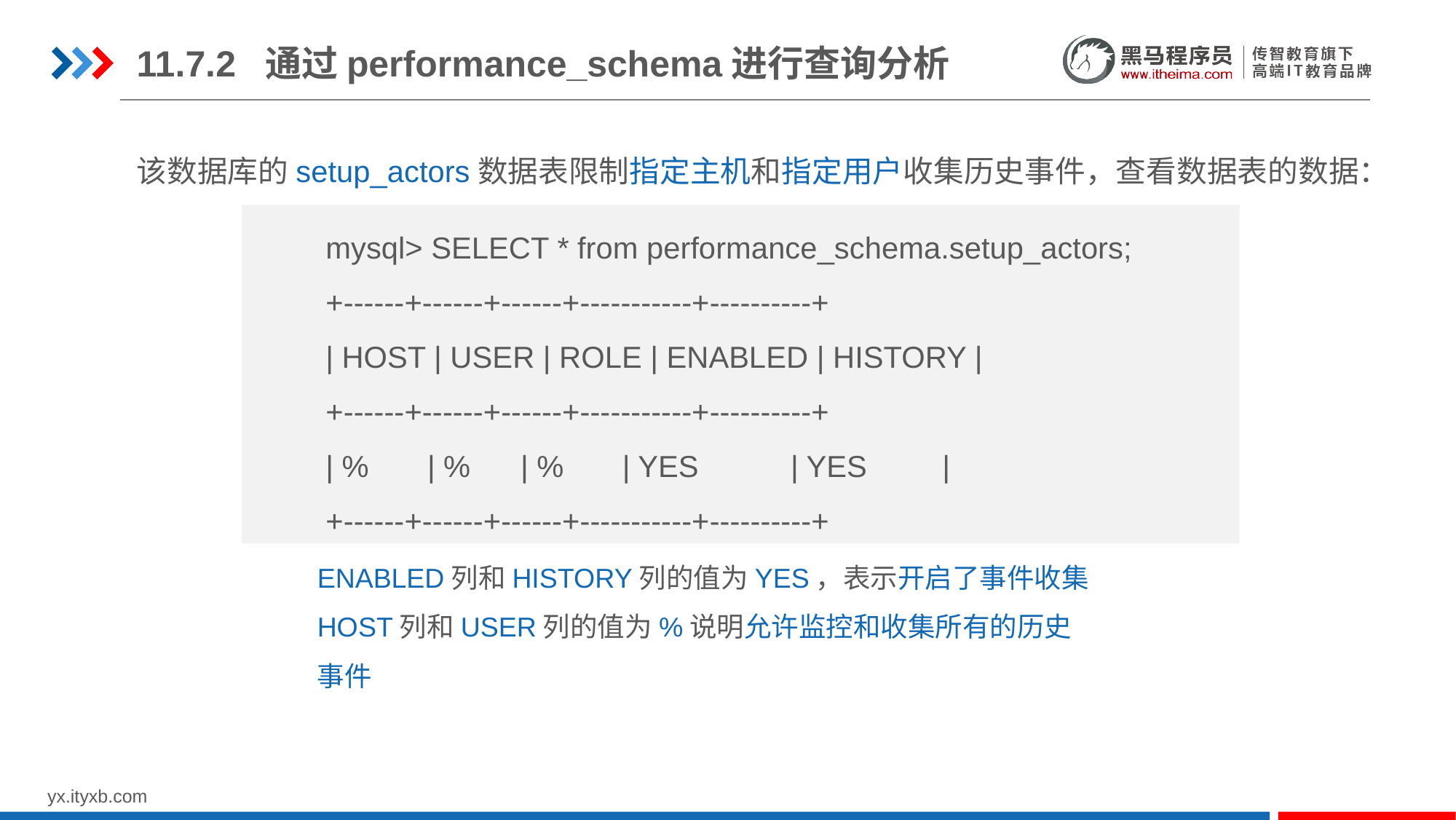

11.7.2  通过performance_schema进行查询分析
该数据库的setup_actors数据表限制指定主机和指定用户收集历史事件，查看数据表的数据：
mysql> SELECT * from performance_schema.setup_actors;
+------+------+------+-----------+----------+
| HOST | USER | ROLE | ENABLED | HISTORY |
+------+------+------+-----------+----------+
| %       | %      | %       | YES           | YES         |
+------+------+------+-----------+----------+
ENABLED列和HISTORY列的值为YES，表示开启了事件收集
HOST列和USER列的值为%说明允许监控和收集所有的历史事件